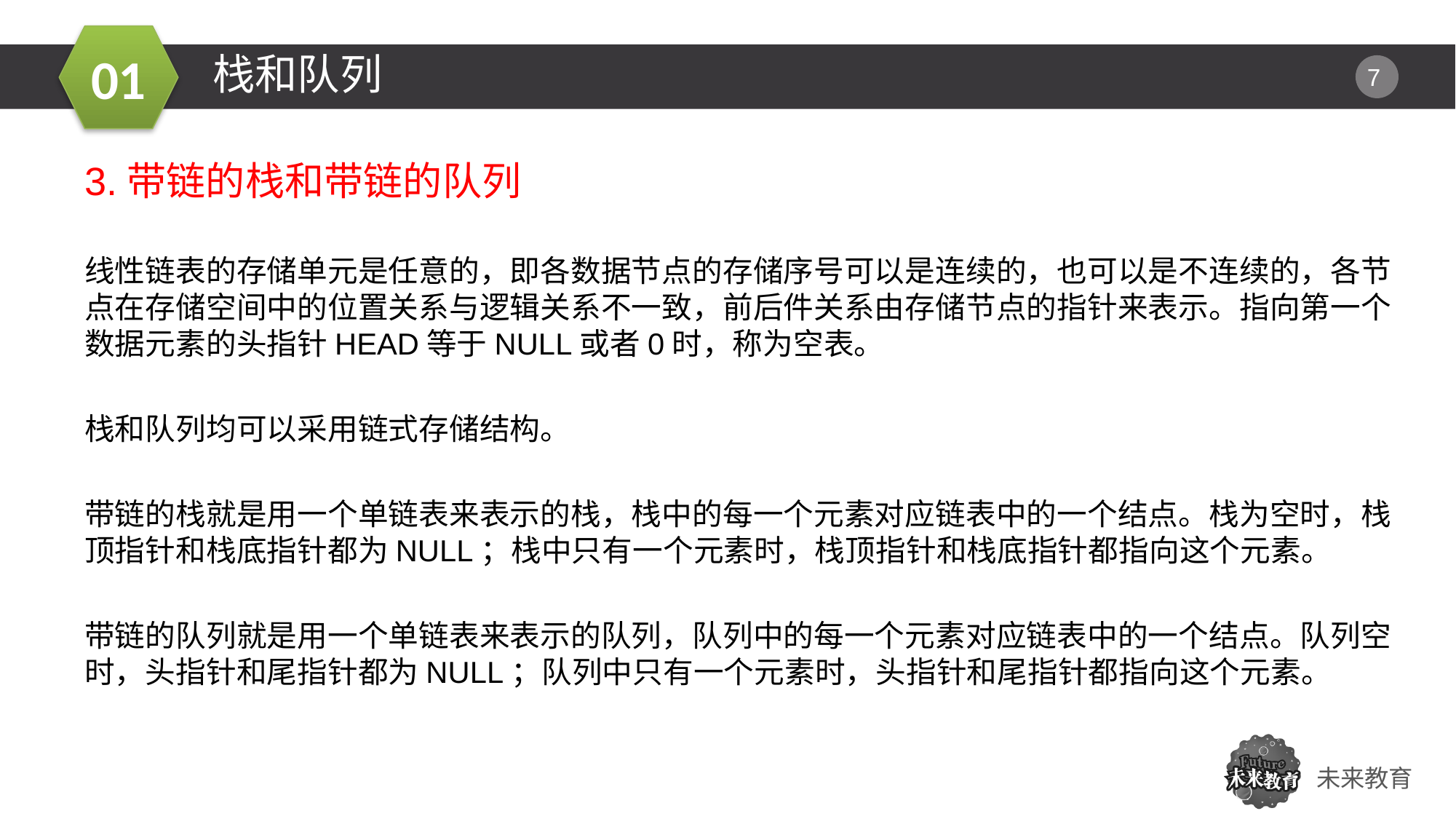

栈和队列
3.带链的栈和带链的队列

线性链表的存储单元是任意的，即各数据节点的存储序号可以是连续的，也可以是不连续的，各节点在存储空间中的位置关系与逻辑关系不一致，前后件关系由存储节点的指针来表示。指向第一个数据元素的头指针HEAD等于NULL或者0时，称为空表。

栈和队列均可以采用链式存储结构。

带链的栈就是用一个单链表来表示的栈，栈中的每一个元素对应链表中的一个结点。栈为空时，栈顶指针和栈底指针都为NULL；栈中只有一个元素时，栈顶指针和栈底指针都指向这个元素。

带链的队列就是用一个单链表来表示的队列，队列中的每一个元素对应链表中的一个结点。队列空时，头指针和尾指针都为NULL；队列中只有一个元素时，头指针和尾指针都指向这个元素。

01